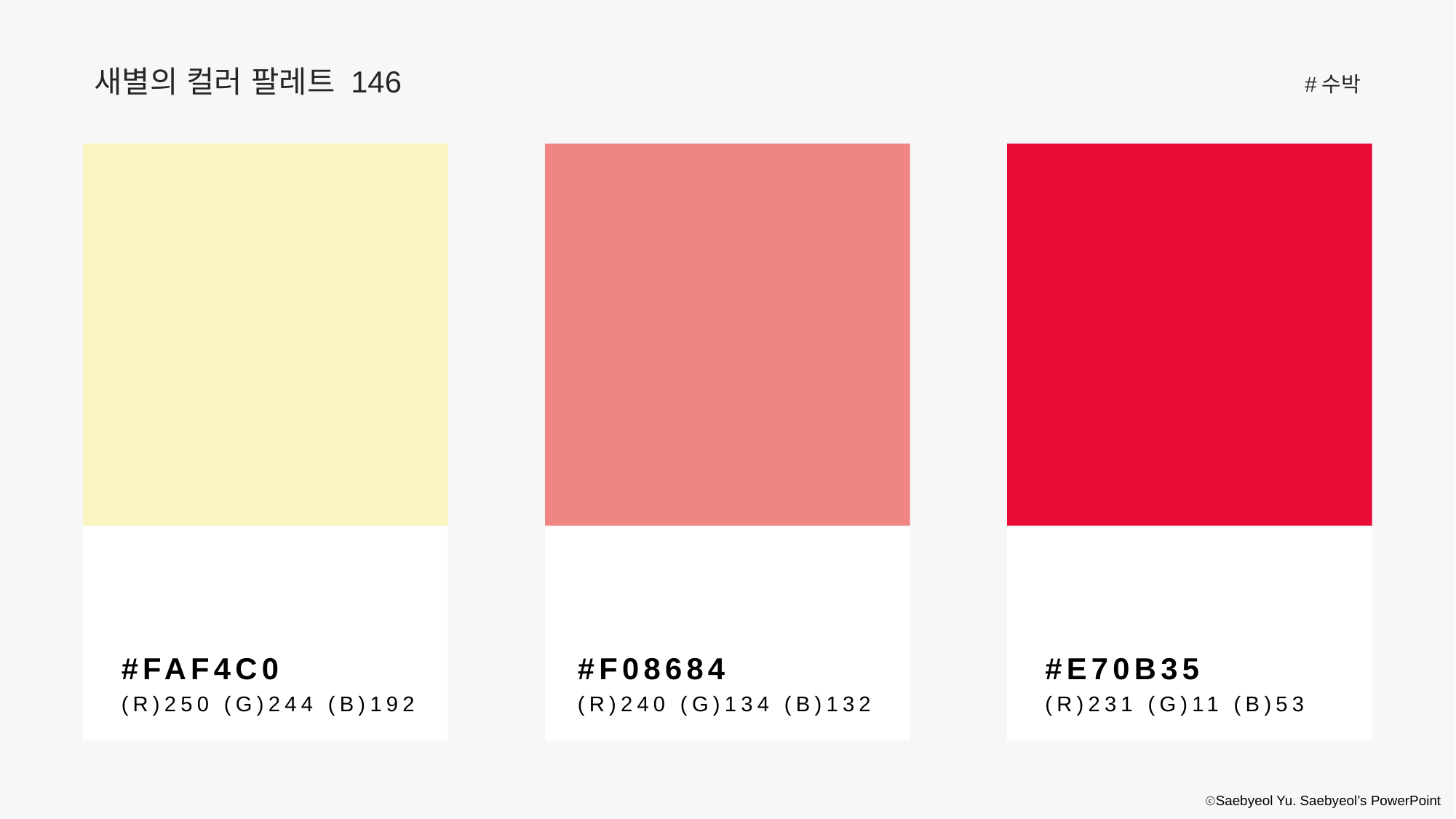

새별의 컬러 팔레트 146
#수박

#FAF4C0
(R)250 (G)244 (B)192
#F08684
(R)240 (G)134 (B)132
#E70B35
(R)231 (G)11 (B)53